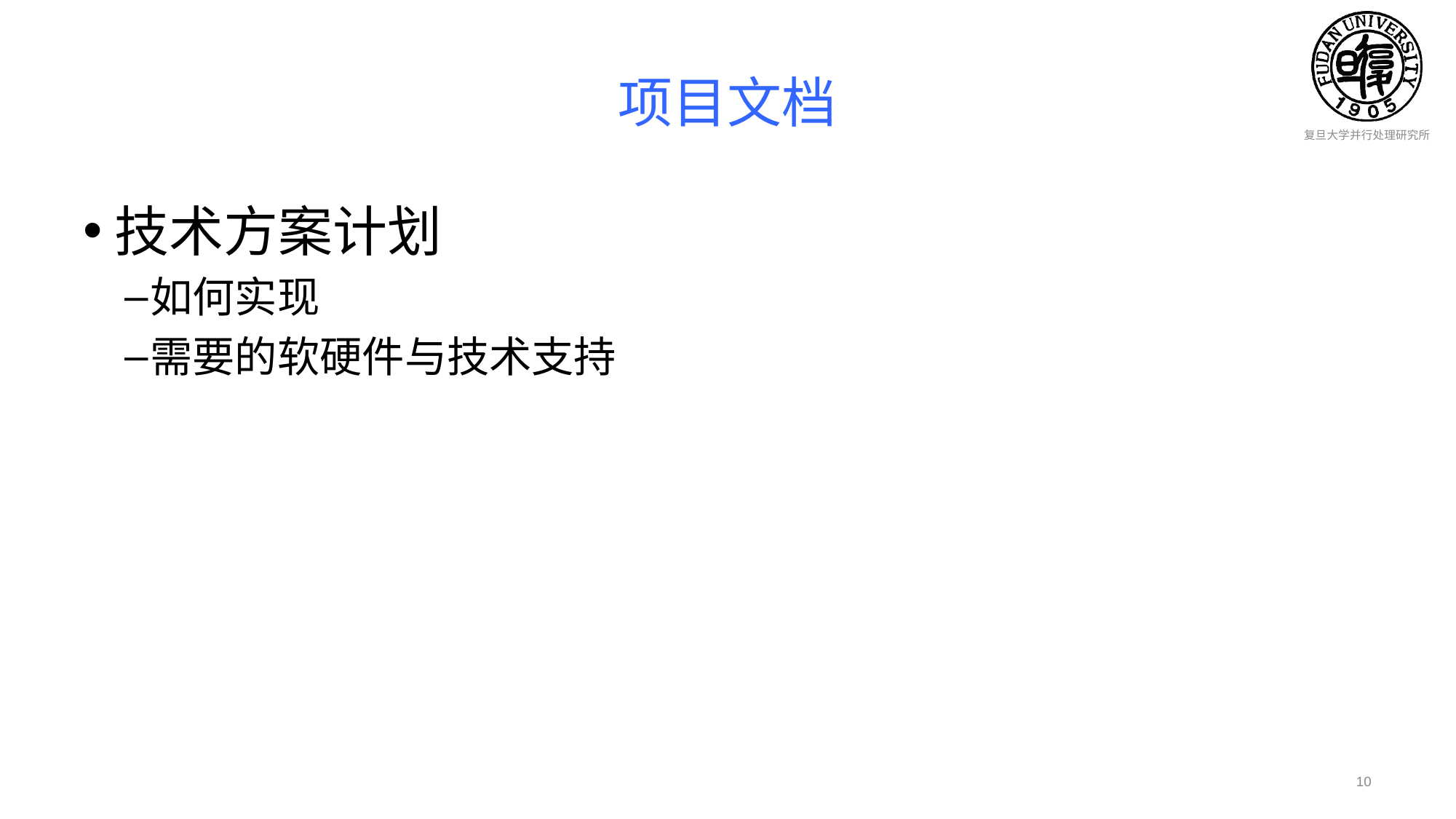

# 项目文档
复旦大学并行处理研究所
技术方案计划
如何实现
需要的软硬件与技术支持
10